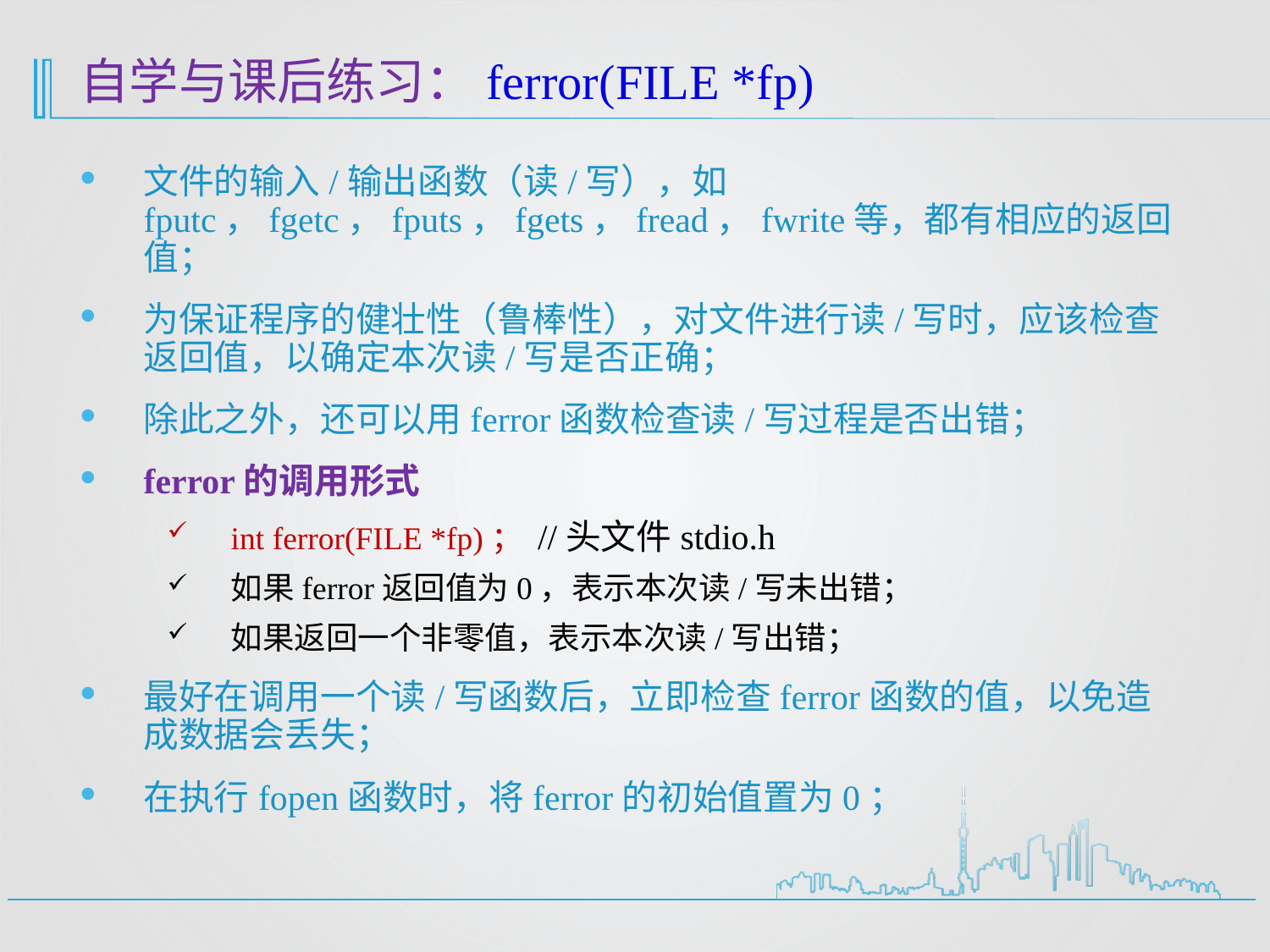

# 自学与课后练习：ferror(FILE *fp)
文件的输入/输出函数（读/写），如 fputc，fgetc，fputs，fgets，fread，fwrite等，都有相应的返回值；
为保证程序的健壮性（鲁棒性），对文件进行读/写时，应该检查返回值，以确定本次读/写是否正确；
除此之外，还可以用ferror函数检查读/写过程是否出错；
ferror的调用形式
int ferror(FILE *fp)； //头文件stdio.h
如果ferror返回值为0，表示本次读/写未出错；
如果返回一个非零值，表示本次读/写出错；
最好在调用一个读/写函数后，立即检查ferror函数的值，以免造成数据会丢失；
在执行fopen函数时，将ferror的初始值置为0；